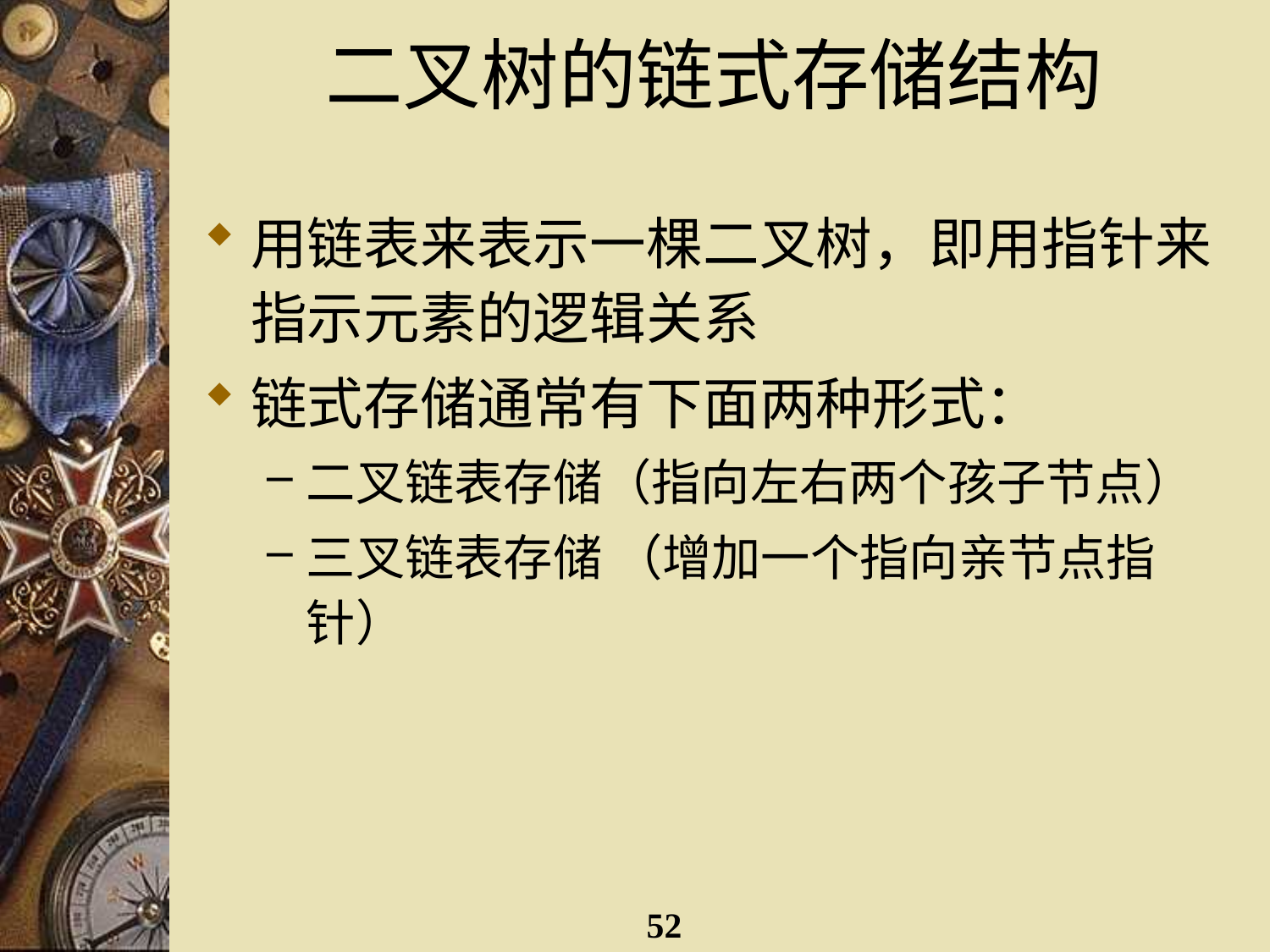

# 二叉树的链式存储结构
用链表来表示一棵二叉树，即用指针来指示元素的逻辑关系
链式存储通常有下面两种形式：
二叉链表存储（指向左右两个孩子节点）
三叉链表存储 （增加一个指向亲节点指针）